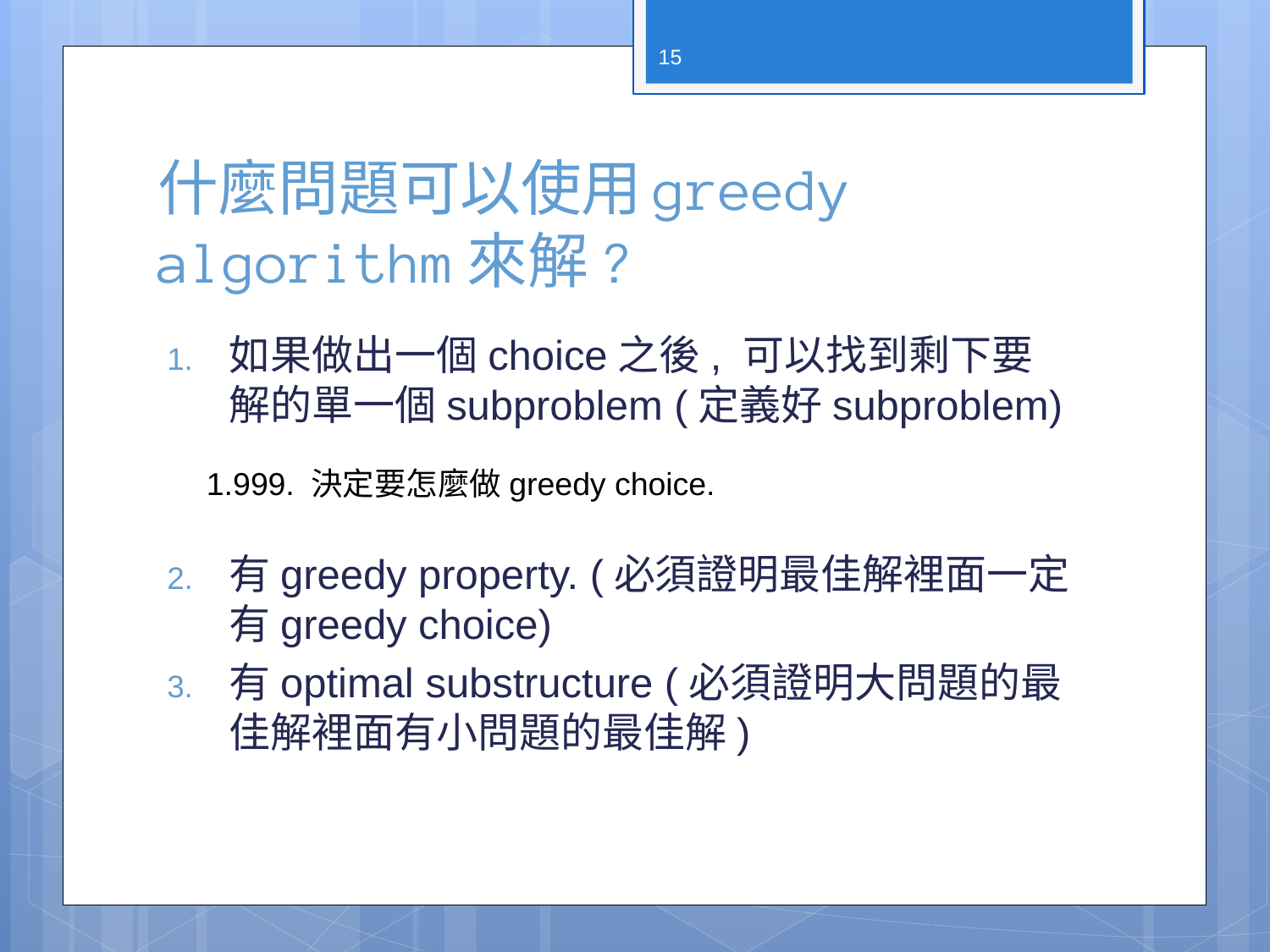

15
# 什麼問題可以使用greedy algorithm來解?
如果做出一個choice之後, 可以找到剩下要解的單一個subproblem (定義好subproblem)

有greedy property. (必須證明最佳解裡面一定有greedy choice)
有optimal substructure (必須證明大問題的最佳解裡面有小問題的最佳解)

1.999. 決定要怎麼做greedy choice.